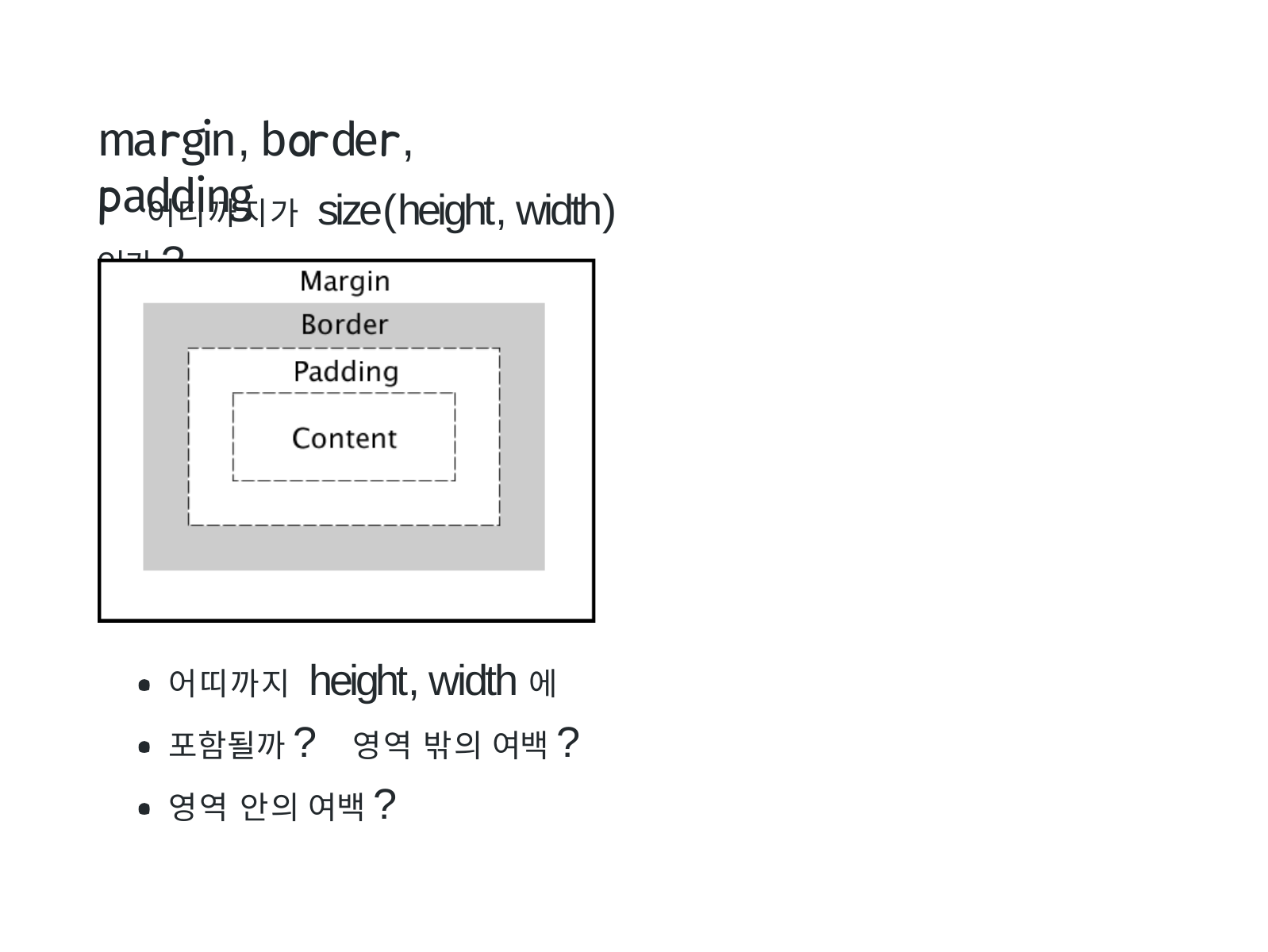

# margin, border, padding
  어디까지가 size(height, width) 인가?

어띠까지 height, width에 포함될까?  영역 밖의 여백?
영역 안의 여백?